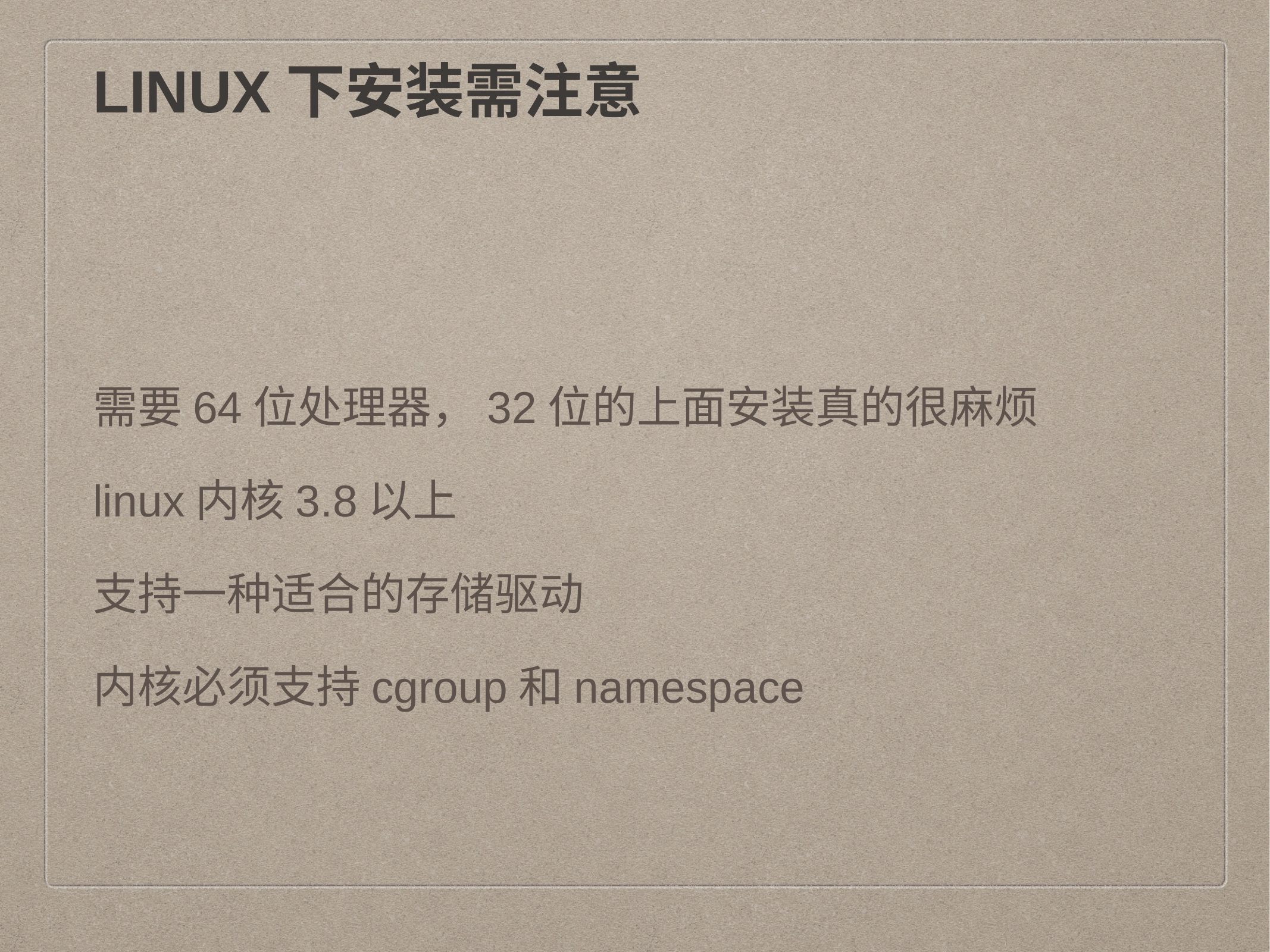

# LINUX下安装需注意
需要64位处理器，32位的上面安装真的很麻烦
linux内核3.8以上
支持一种适合的存储驱动
内核必须支持cgroup和namespace